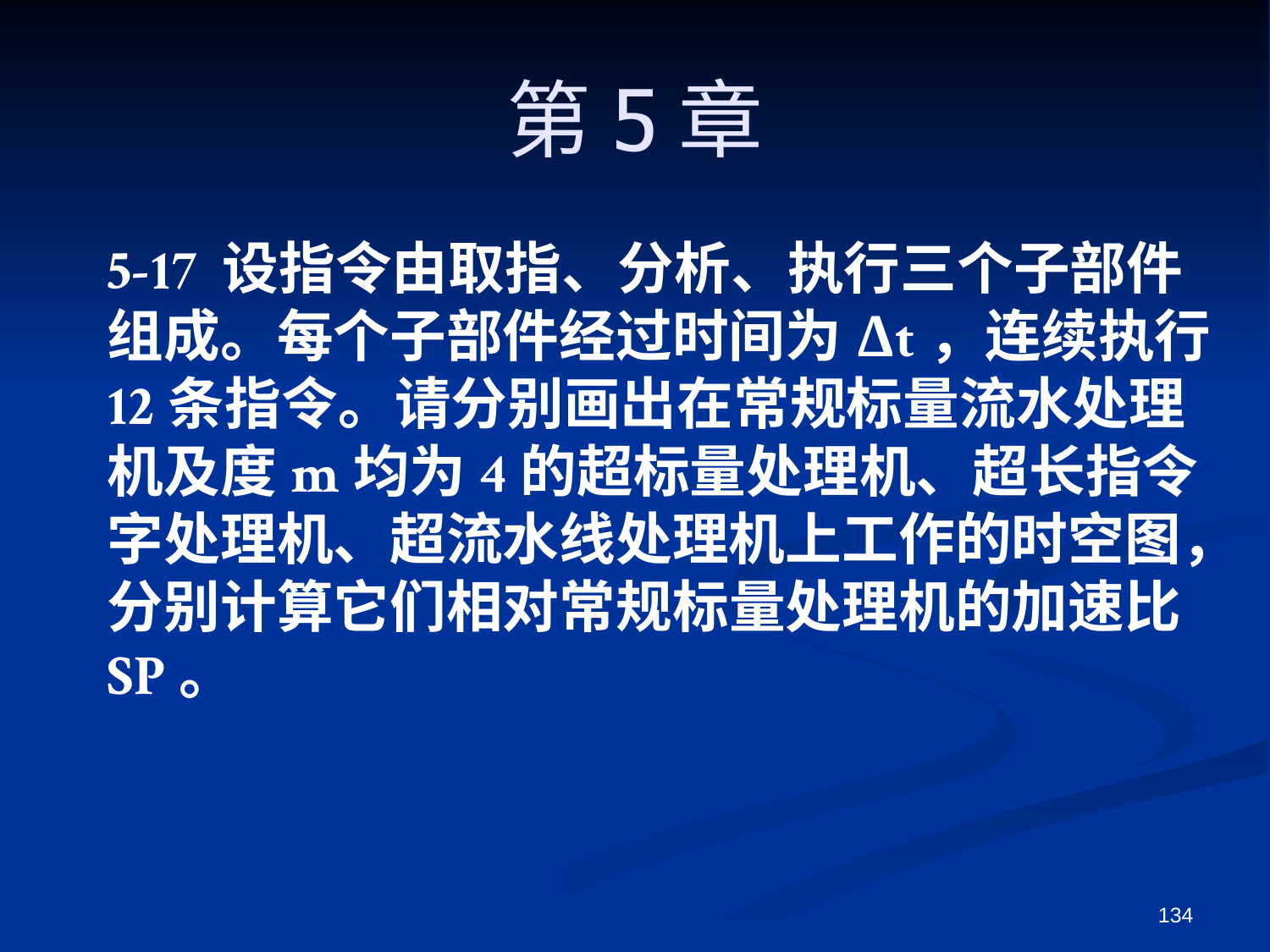

第5章
5-17 设指令由取指、分析、执行三个子部件组成。每个子部件经过时间为Δt，连续执行12条指令。请分别画出在常规标量流水处理机及度m均为4的超标量处理机、超长指令字处理机、超流水线处理机上工作的时空图，分别计算它们相对常规标量处理机的加速比SP。
134